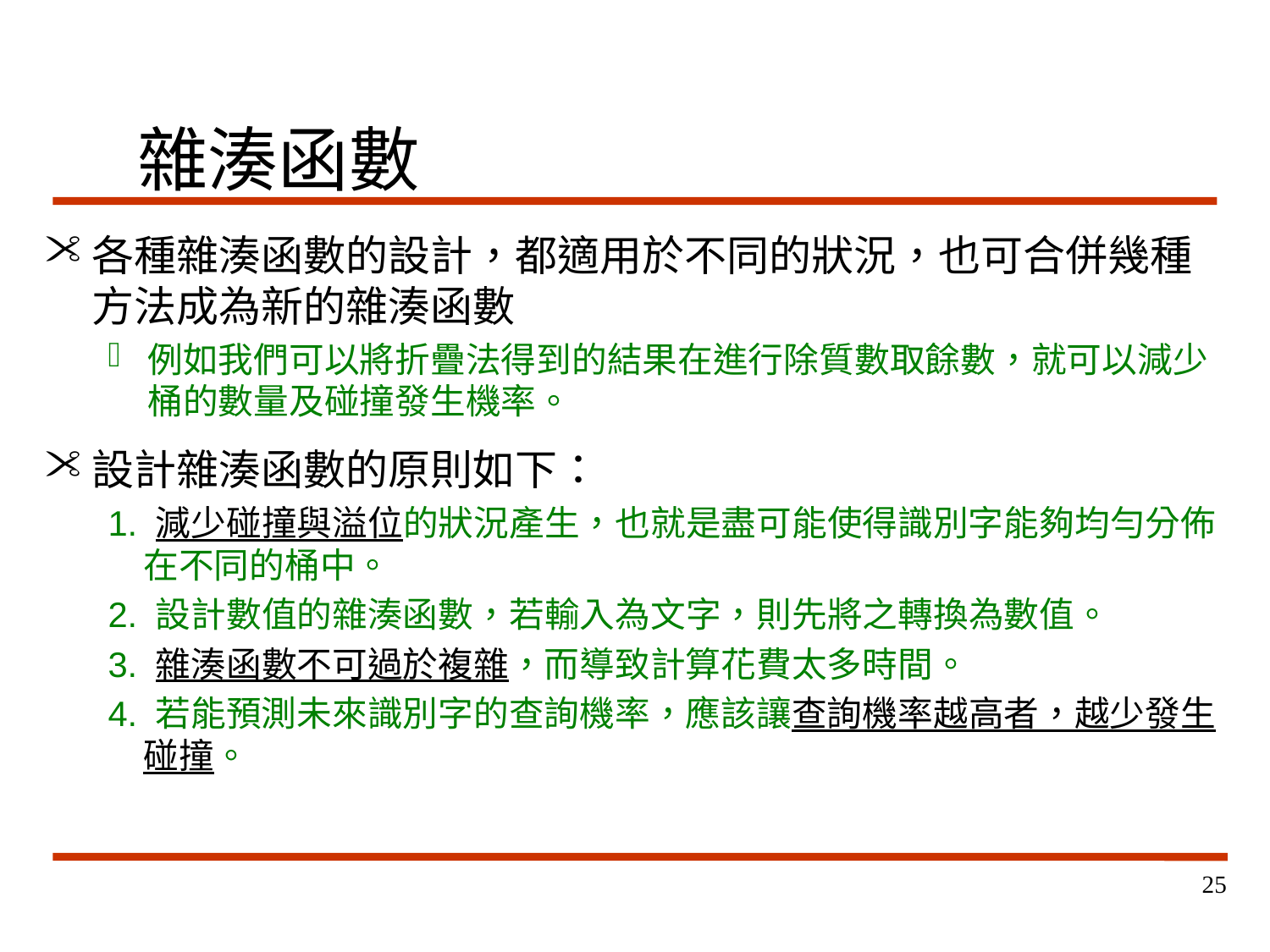

# 雜湊函數
各種雜湊函數的設計，都適用於不同的狀況，也可合併幾種方法成為新的雜湊函數
例如我們可以將折疊法得到的結果在進行除質數取餘數，就可以減少桶的數量及碰撞發生機率。
設計雜湊函數的原則如下：
1. 減少碰撞與溢位的狀況產生，也就是盡可能使得識別字能夠均勻分佈在不同的桶中。
2. 設計數值的雜湊函數，若輸入為文字，則先將之轉換為數值。
3. 雜湊函數不可過於複雜，而導致計算花費太多時間。
4. 若能預測未來識別字的查詢機率，應該讓查詢機率越高者，越少發生碰撞。
25